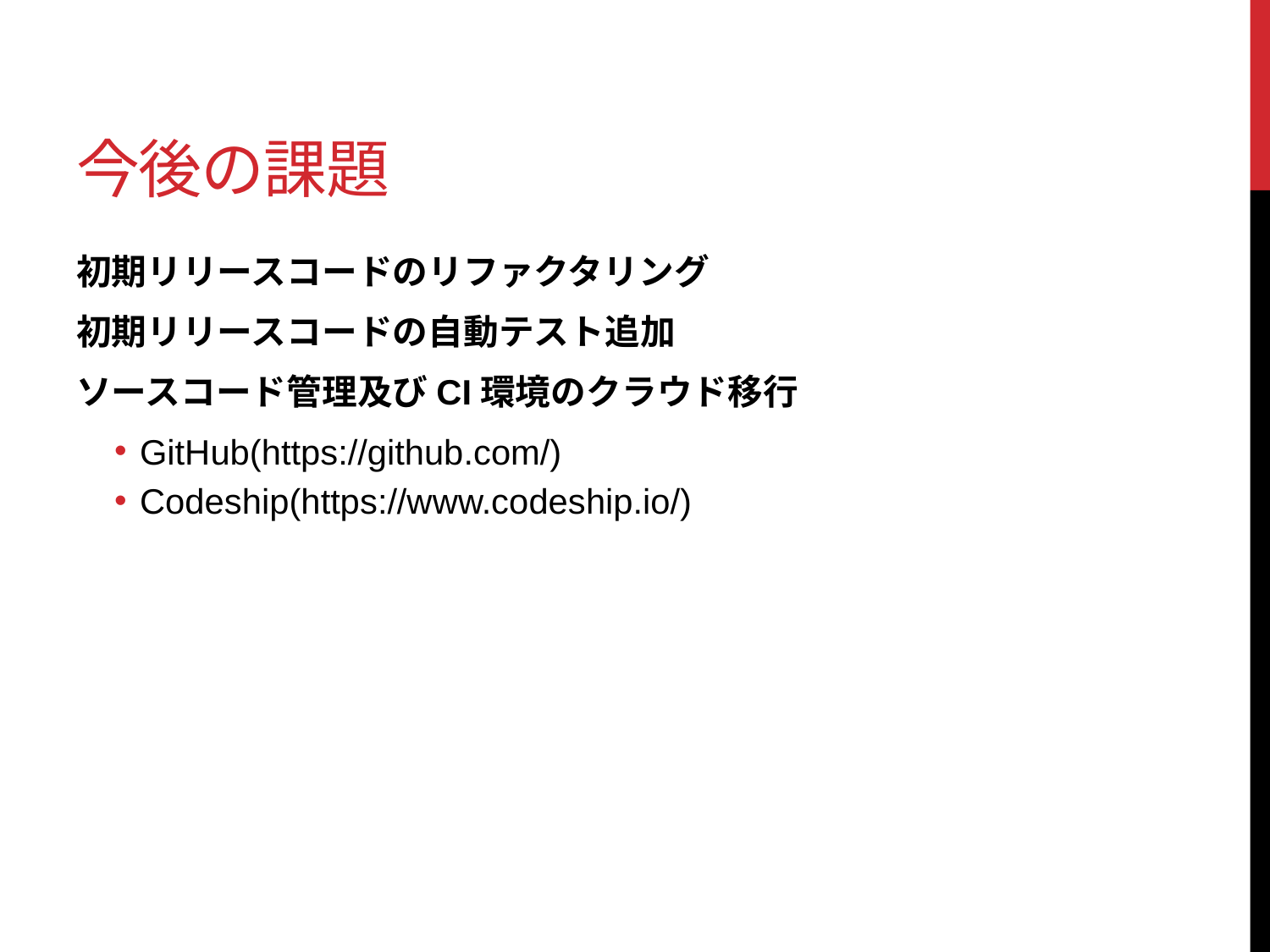

# 今後の課題
初期リリースコードのリファクタリング
初期リリースコードの自動テスト追加
ソースコード管理及びCI環境のクラウド移行
GitHub(https://github.com/)
Codeship(https://www.codeship.io/)